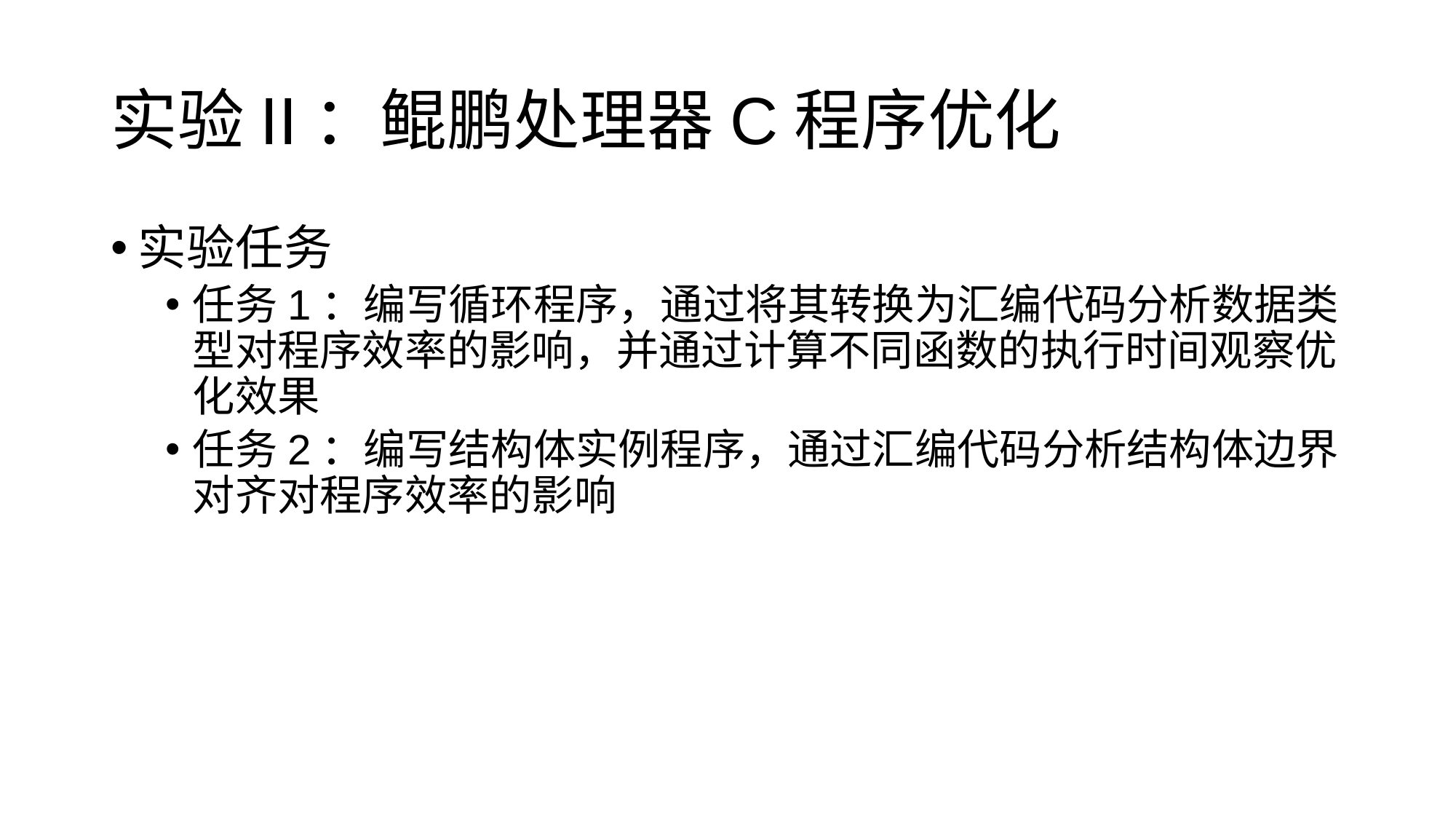

# 实验II：鲲鹏处理器C程序优化
实验任务
任务1：编写循环程序，通过将其转换为汇编代码分析数据类型对程序效率的影响，并通过计算不同函数的执行时间观察优化效果
任务2：编写结构体实例程序，通过汇编代码分析结构体边界对齐对程序效率的影响